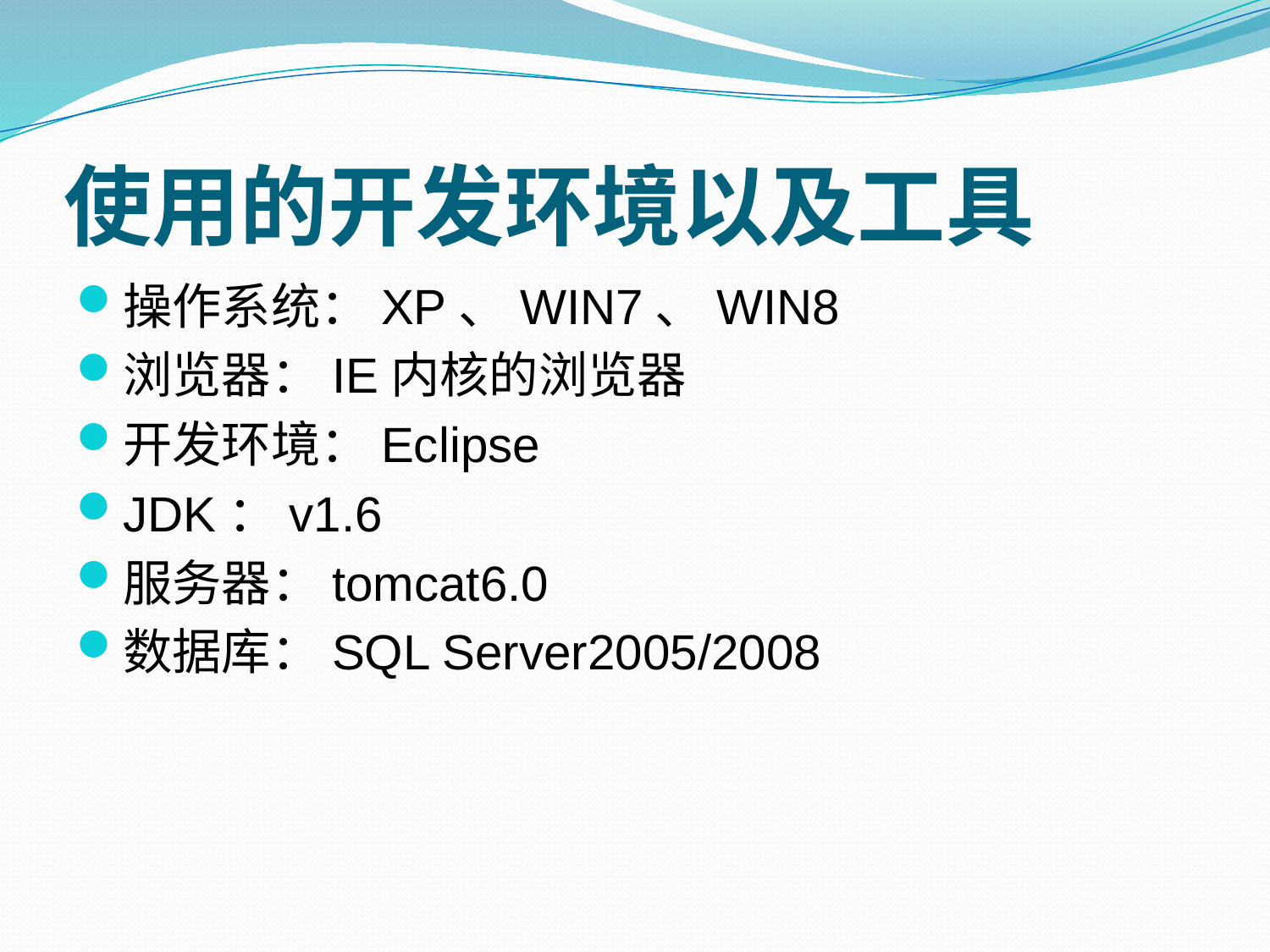

# 使用的开发环境以及工具
操作系统：XP、WIN7、WIN8
浏览器：IE内核的浏览器
开发环境：Eclipse
JDK：v1.6
服务器：tomcat6.0
数据库：SQL Server2005/2008